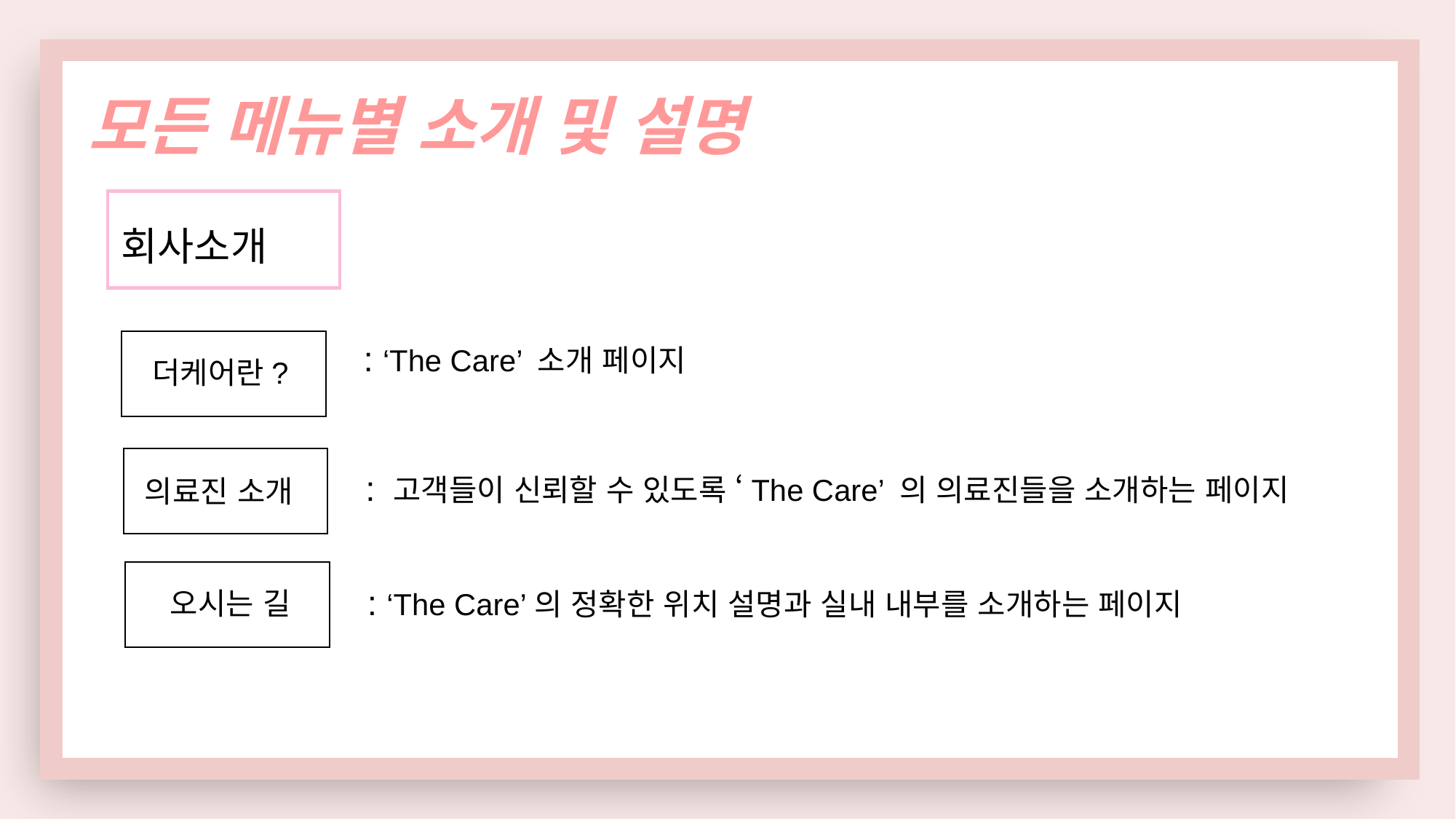

모든 메뉴별 소개 및 설명

회사소개

: ‘The Care’ 소개 페이지

더케어란?

: 고객들이 신뢰할 수 있도록 ‘The Care’ 의 의료진들을 소개하는 페이지

의료진 소개

: ‘The Care’의 정확한 위치 설명과 실내 내부를 소개하는 페이지

오시는 길